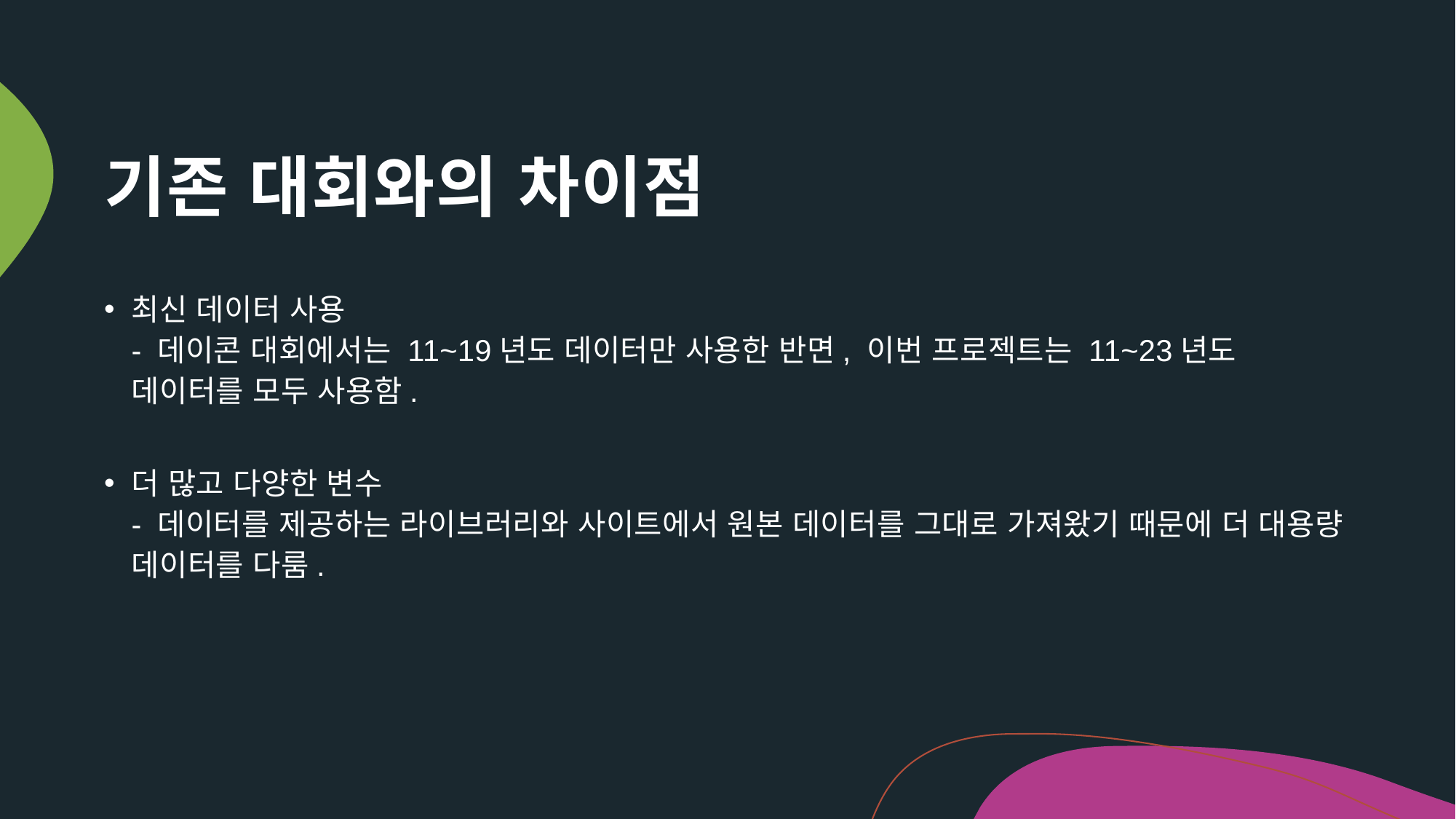

# 기존 대회와의 차이점
최신 데이터 사용
- 데이콘 대회에서는 11~19년도 데이터만 사용한 반면, 이번 프로젝트는 11~23년도 데이터를 모두 사용함.
더 많고 다양한 변수
- 데이터를 제공하는 라이브러리와 사이트에서 원본 데이터를 그대로 가져왔기 때문에 더 대용량 데이터를 다룸.